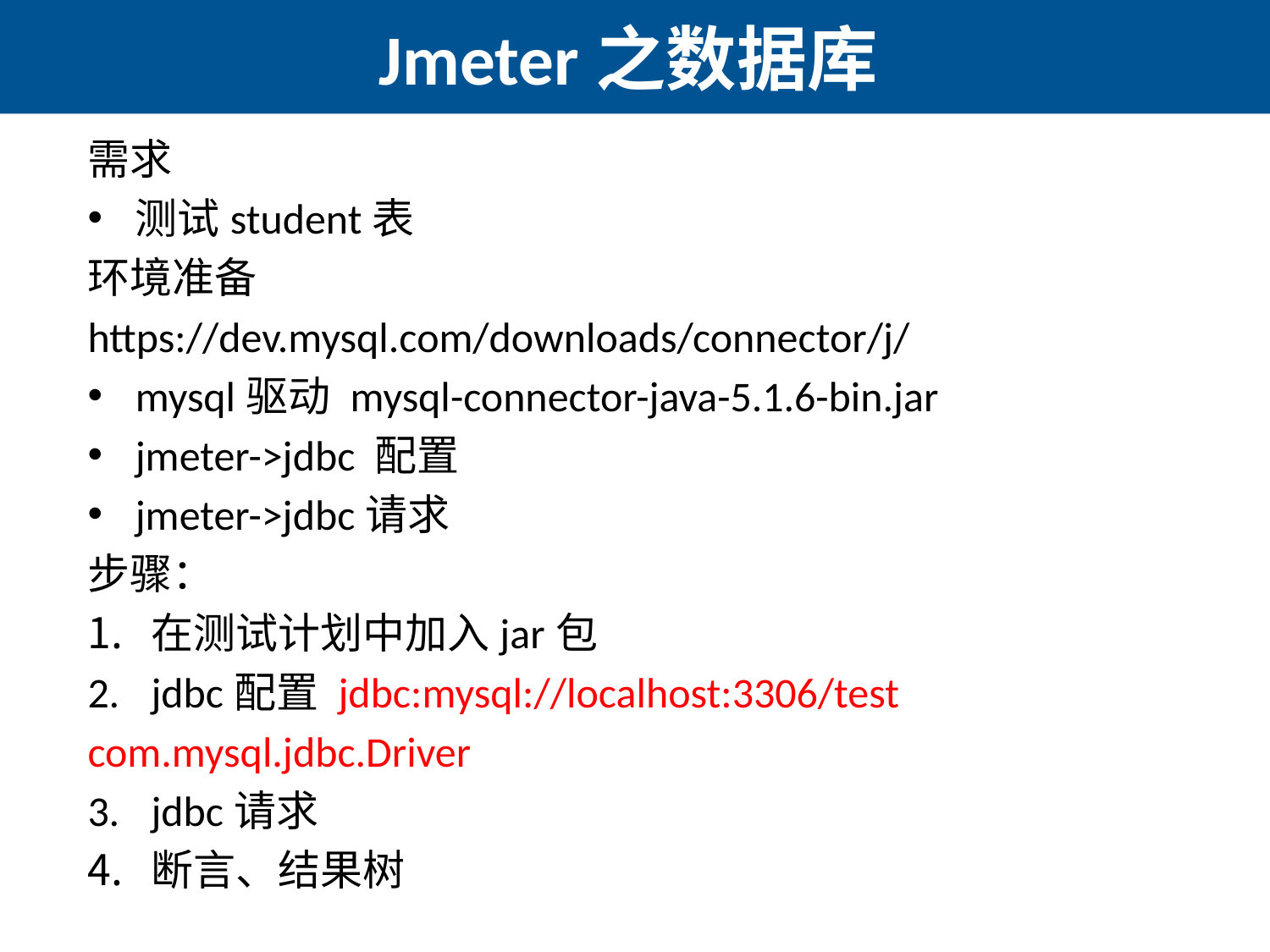

# Jmeter之数据库
需求
测试student表
环境准备
https://dev.mysql.com/downloads/connector/j/
mysql驱动 mysql-connector-java-5.1.6-bin.jar
jmeter->jdbc 配置
jmeter->jdbc请求
步骤：
在测试计划中加入jar包
jdbc配置 jdbc:mysql://localhost:3306/test
com.mysql.jdbc.Driver
jdbc请求
断言、结果树